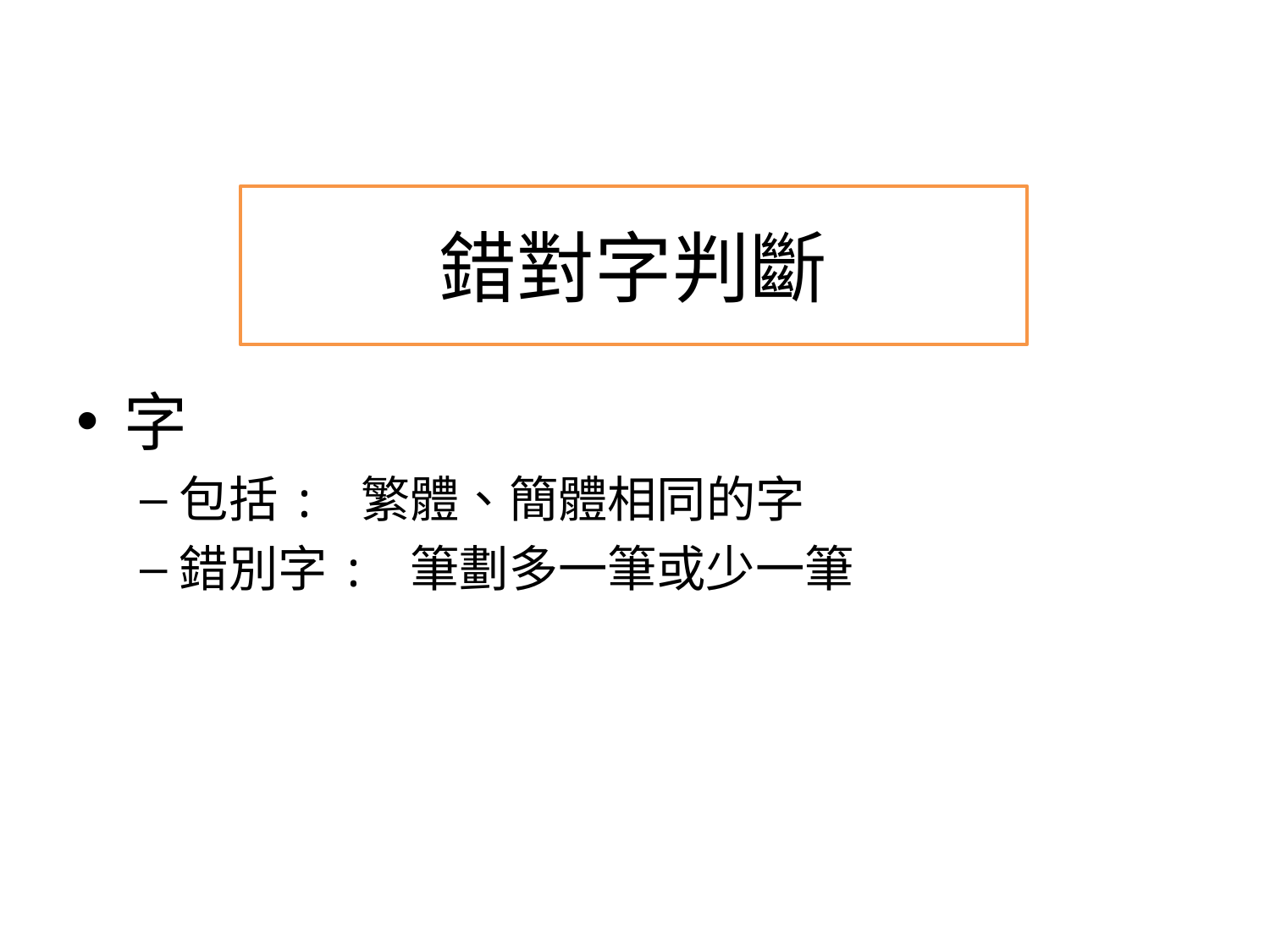

# 錯對字判斷
字
包括: 繁體、簡體相同的字
錯別字: 筆劃多一筆或少一筆